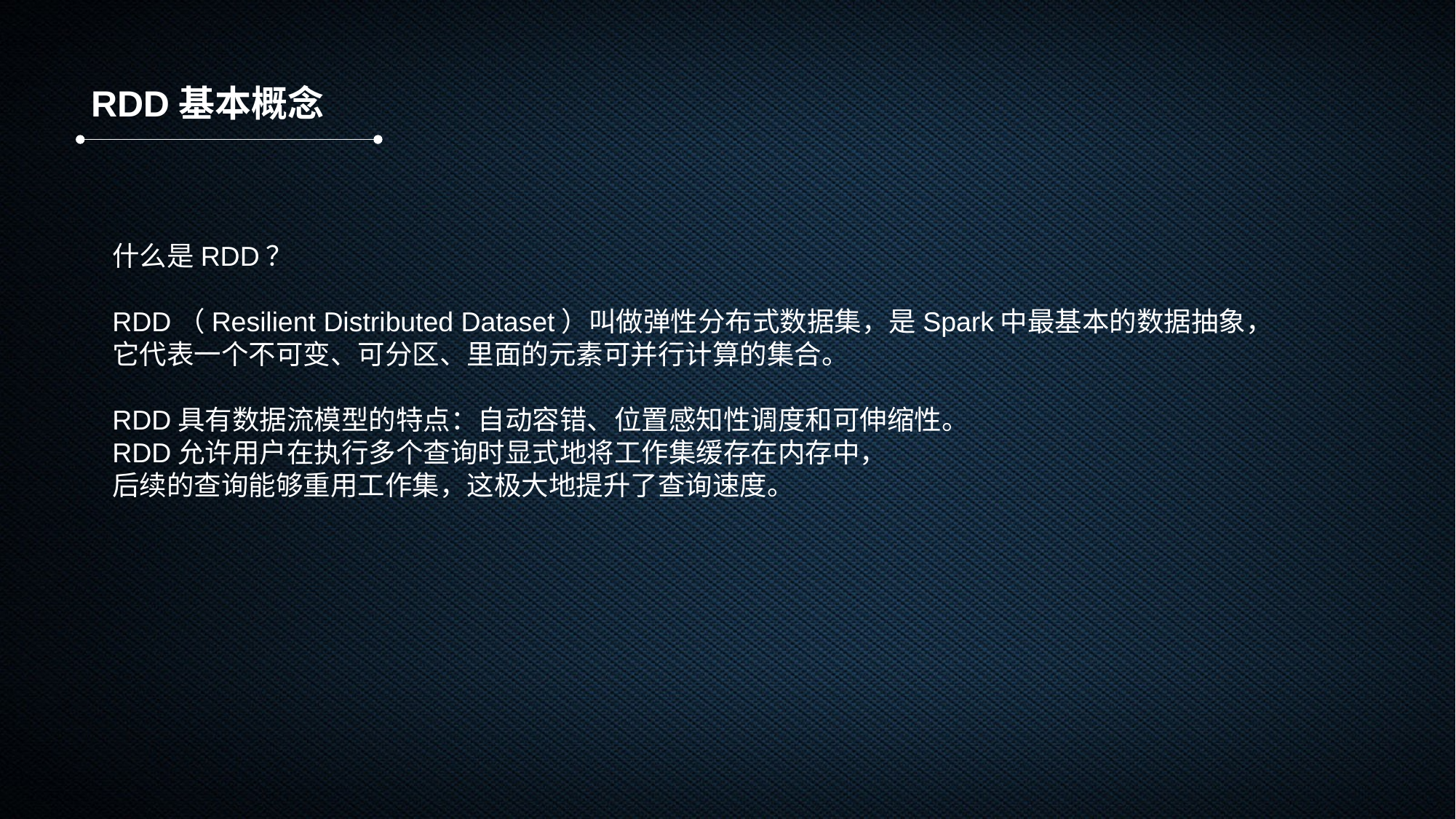

RDD基本概念
什么是RDD？

RDD（Resilient Distributed Dataset）叫做弹性分布式数据集，是Spark中最基本的数据抽象，
它代表一个不可变、可分区、里面的元素可并行计算的集合。

RDD具有数据流模型的特点：自动容错、位置感知性调度和可伸缩性。
RDD允许用户在执行多个查询时显式地将工作集缓存在内存中，
后续的查询能够重用工作集，这极大地提升了查询速度。